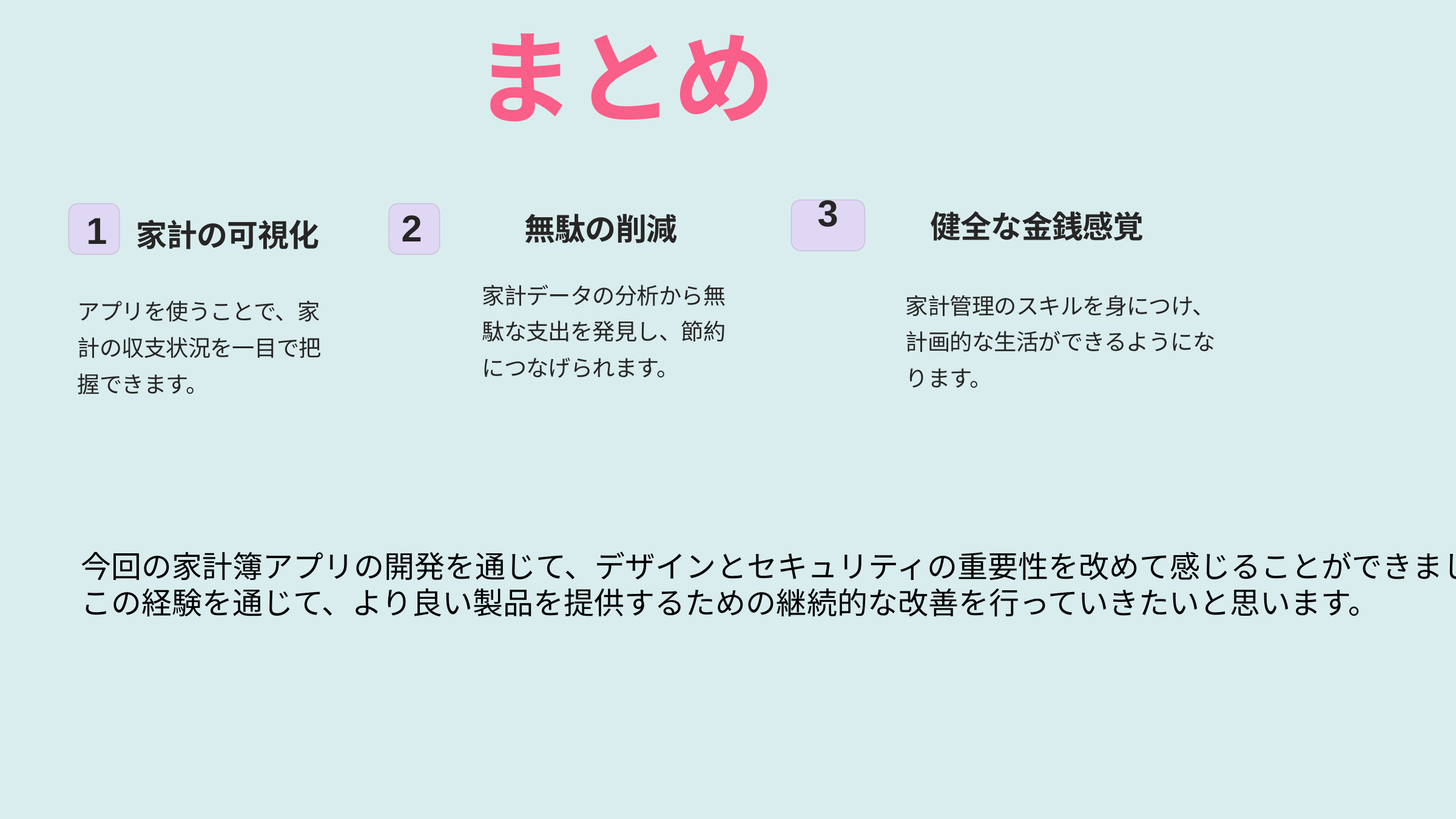

まとめ
3

健全な金銭感覚

無駄の削減
2
家計の可視化
1
#
家計データの分析から無駄な支出を発見し、節約につなげられます。
家計管理のスキルを身につけ、計画的な生活ができるようになります。
アプリを使うことで、家計の収支状況を一目で把握できます。

今回の家計簿アプリの開発を通じて、デザインとセキュリティの重要性を改めて感じることができました。
この経験を通じて、より良い製品を提供するための継続的な改善を行っていきたいと思います。